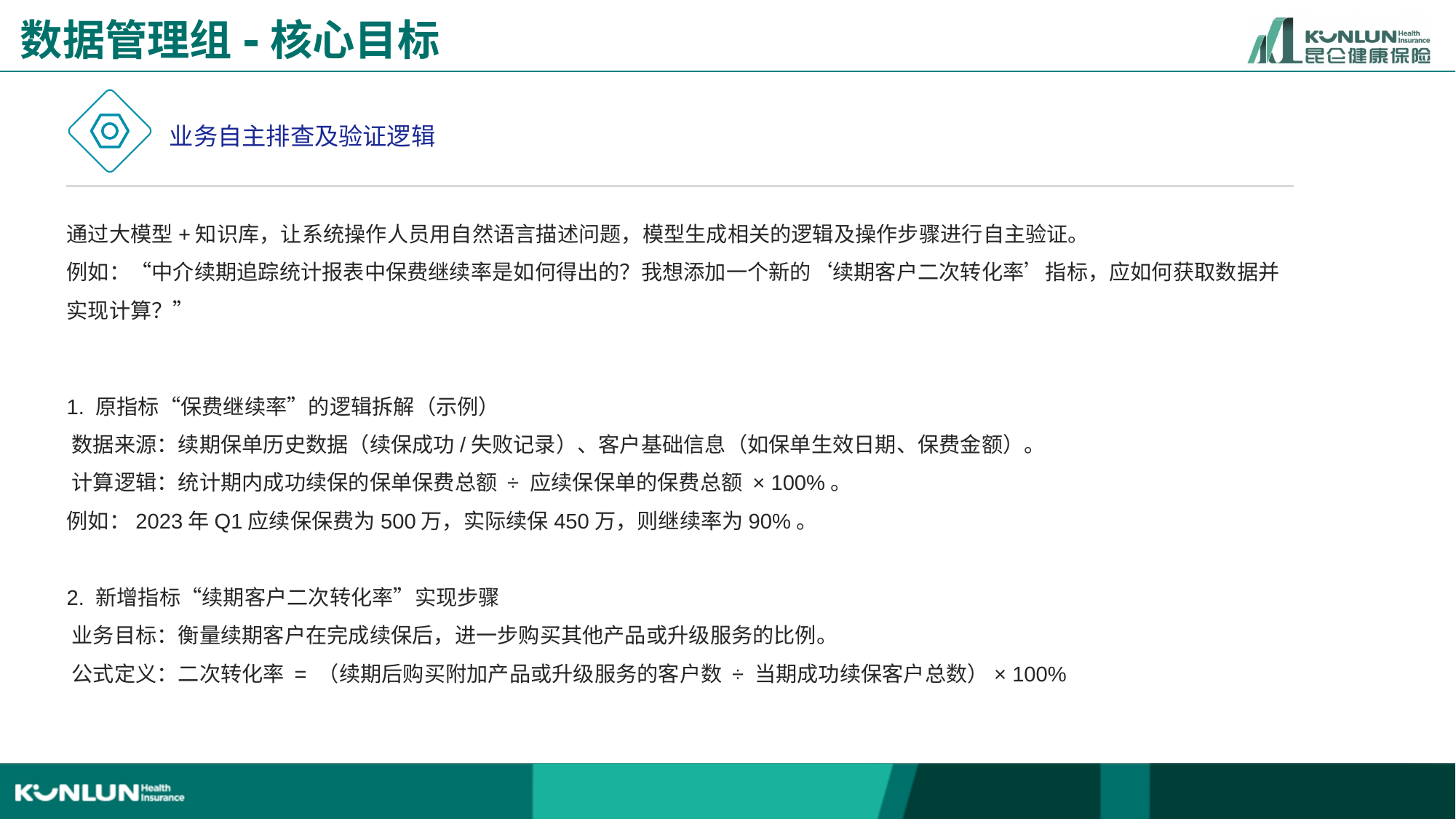

数据管理组-核心目标
业务自主排查及验证逻辑

通过大模型+知识库，让系统操作人员用自然语言描述问题，模型生成相关的逻辑及操作步骤进行自主验证。
例如：“中介续期追踪统计报表中保费继续率是如何得出的？我想添加一个新的‘续期客户二次转化率’指标，应如何获取数据并实现计算？”

1. 原指标“保费继续率”的逻辑拆解（示例）​
​数据来源：续期保单历史数据（续保成功/失败记录）、客户基础信息（如保单生效日期、保费金额）。
​计算逻辑：统计期内成功续保的保单保费总额 ÷ 应续保保单的保费总额 × 100%。
例如：2023年Q1应续保保费为500万，实际续保450万，则继续率为90%。

​2. 新增指标“续期客户二次转化率”实现步骤
​业务目标：衡量续期客户在完成续保后，进一步购买其他产品或升级服务的比例。
​公式定义：二次转化率 = （续期后购买附加产品或升级服务的客户数 ÷ 当期成功续保客户总数）× 100%